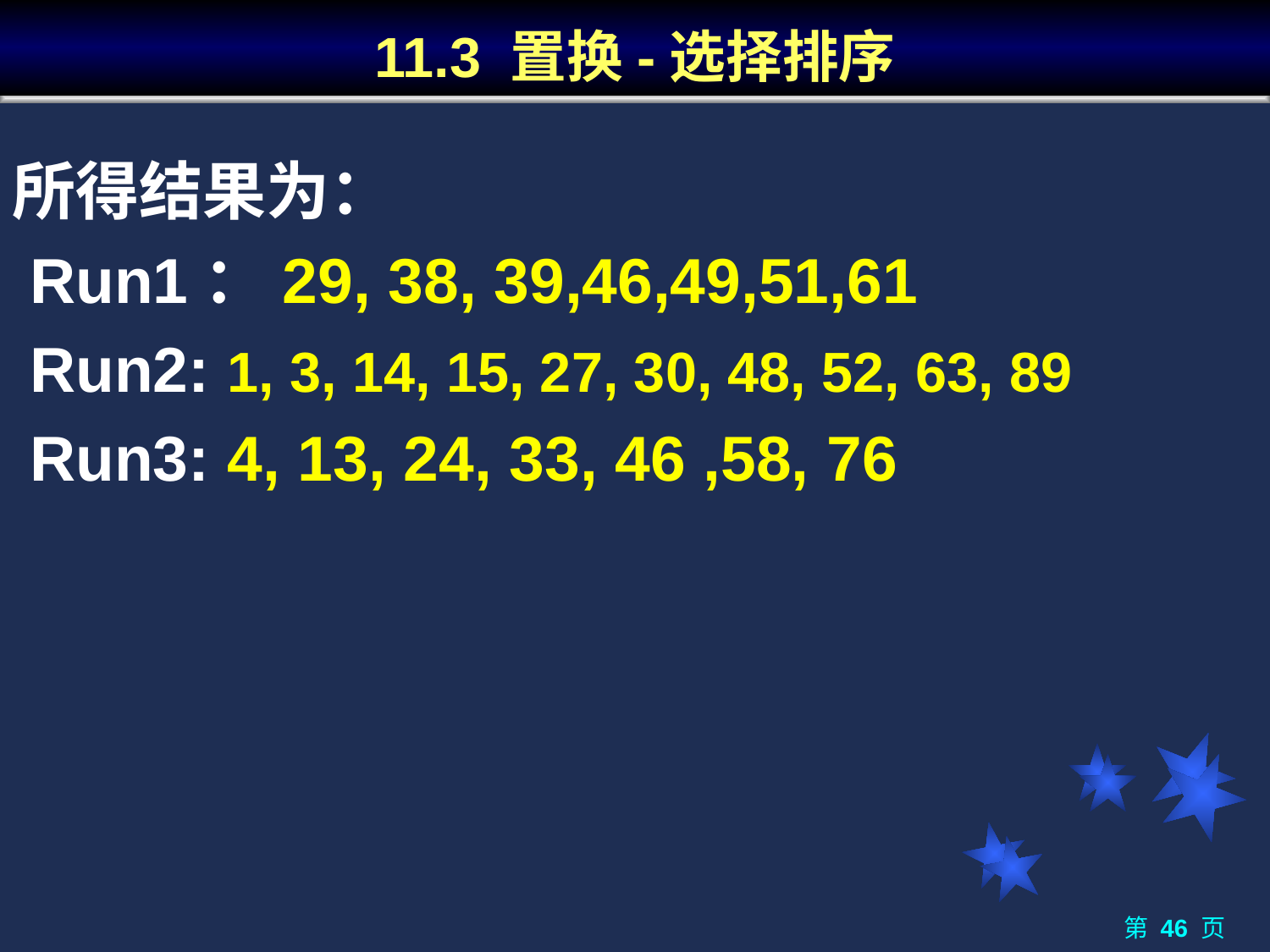

# 11.3 置换-选择排序
所得结果为：
 Run1：29, 38, 39,46,49,51,61
 Run2: 1, 3, 14, 15, 27, 30, 48, 52, 63, 89
 Run3: 4, 13, 24, 33, 46 ,58, 76
第 46 页